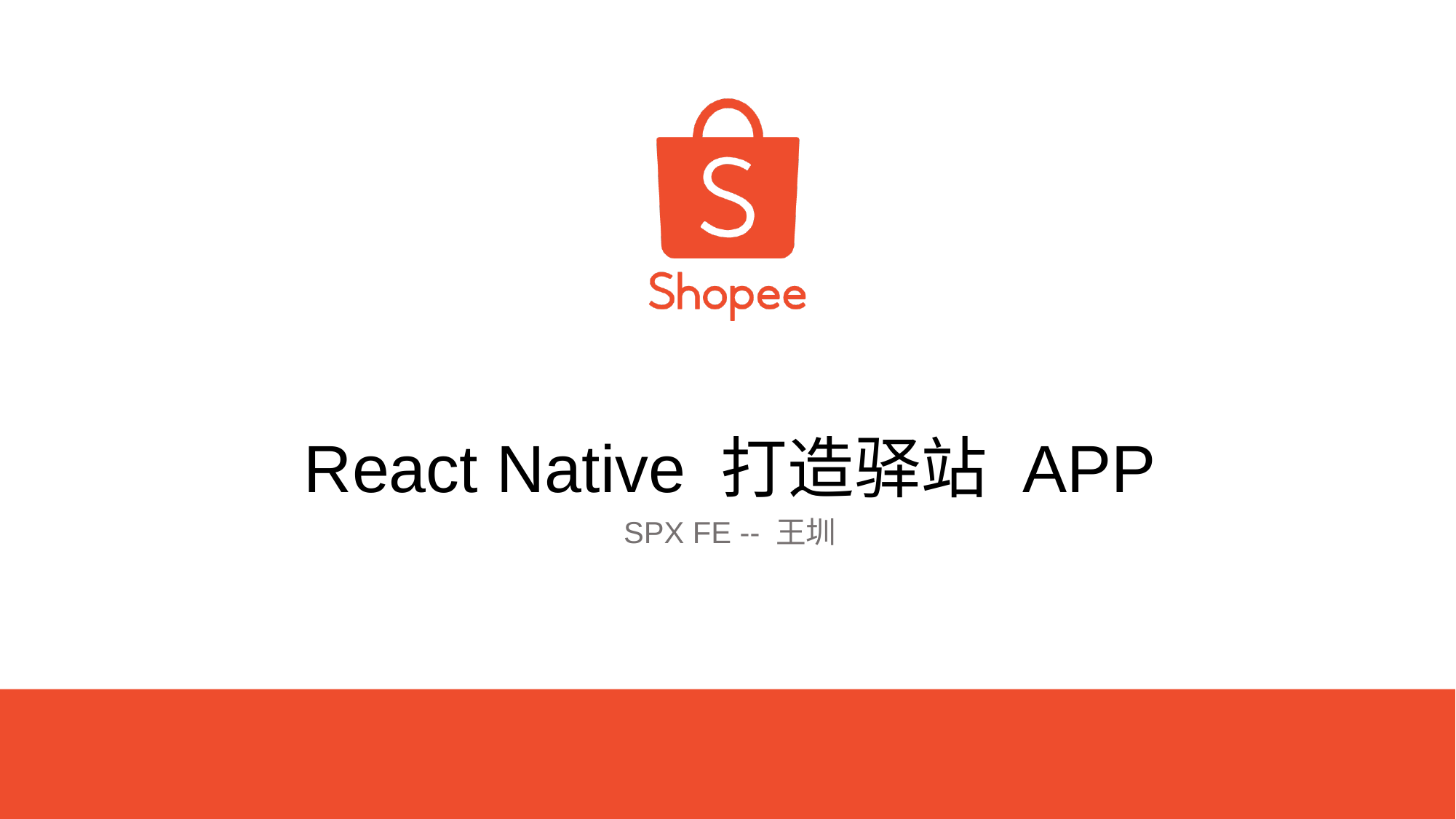

React Native 打造驿站 APP
SPX FE -- 王圳